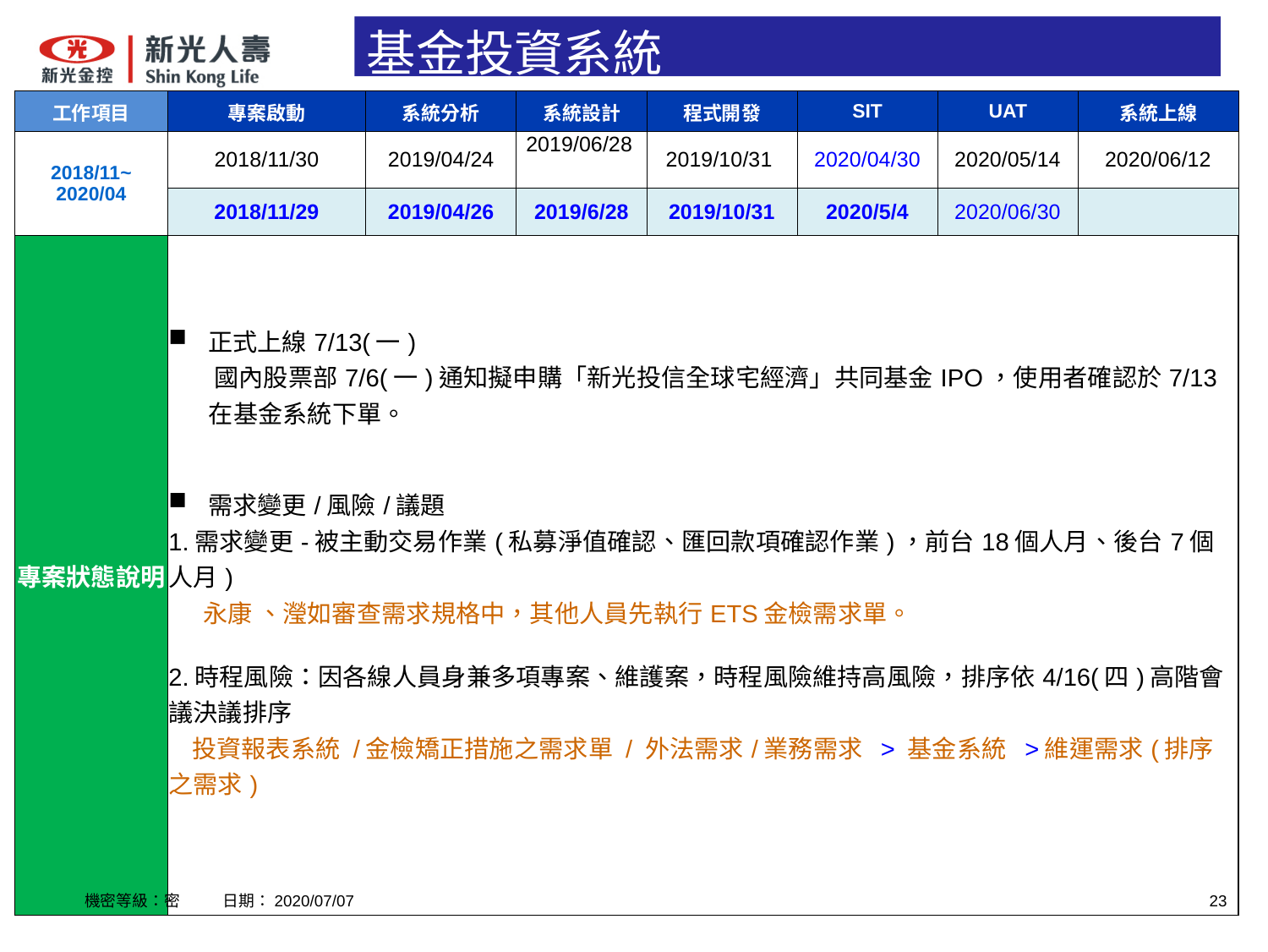

# 基金投資系統
| 工作項目 | 專案啟動 | 系統分析 | 系統設計 | 程式開發 | SIT | UAT | 系統上線 |
| --- | --- | --- | --- | --- | --- | --- | --- |
| 2018/11~ 2020/04 | 2018/11/30 | 2019/04/24 | 2019/06/28 | 2019/10/31 | 2020/04/30 | 2020/05/14 | 2020/06/12 |
|  | 2018/11/29 | 2019/04/26 | 2019/6/28 | 2019/10/31 | 2020/5/4 | 2020/06/30 |  |
| 專案狀態說明 | 正式上線7/13(一) 國內股票部7/6(一)通知擬申購「新光投信全球宅經濟」共同基金IPO，使用者確認於7/13 在基金系統下單。 需求變更/風險/議題 1.需求變更-被主動交易作業(私募淨值確認、匯回款項確認作業)，前台18個人月、後台7個人月) 永康 、瀅如審查需求規格中，其他人員先執行ETS金檢需求單。 2.時程風險：因各線人員身兼多項專案、維護案，時程風險維持高風險，排序依4/16(四)高階會議決議排序 投資報表系統 /金檢矯正措施之需求單 / 外法需求/業務需求 > 基金系統 >維運需求(排序之需求) |  |  |  |  |  |  |
機密等級：密            日期：2020/07/07